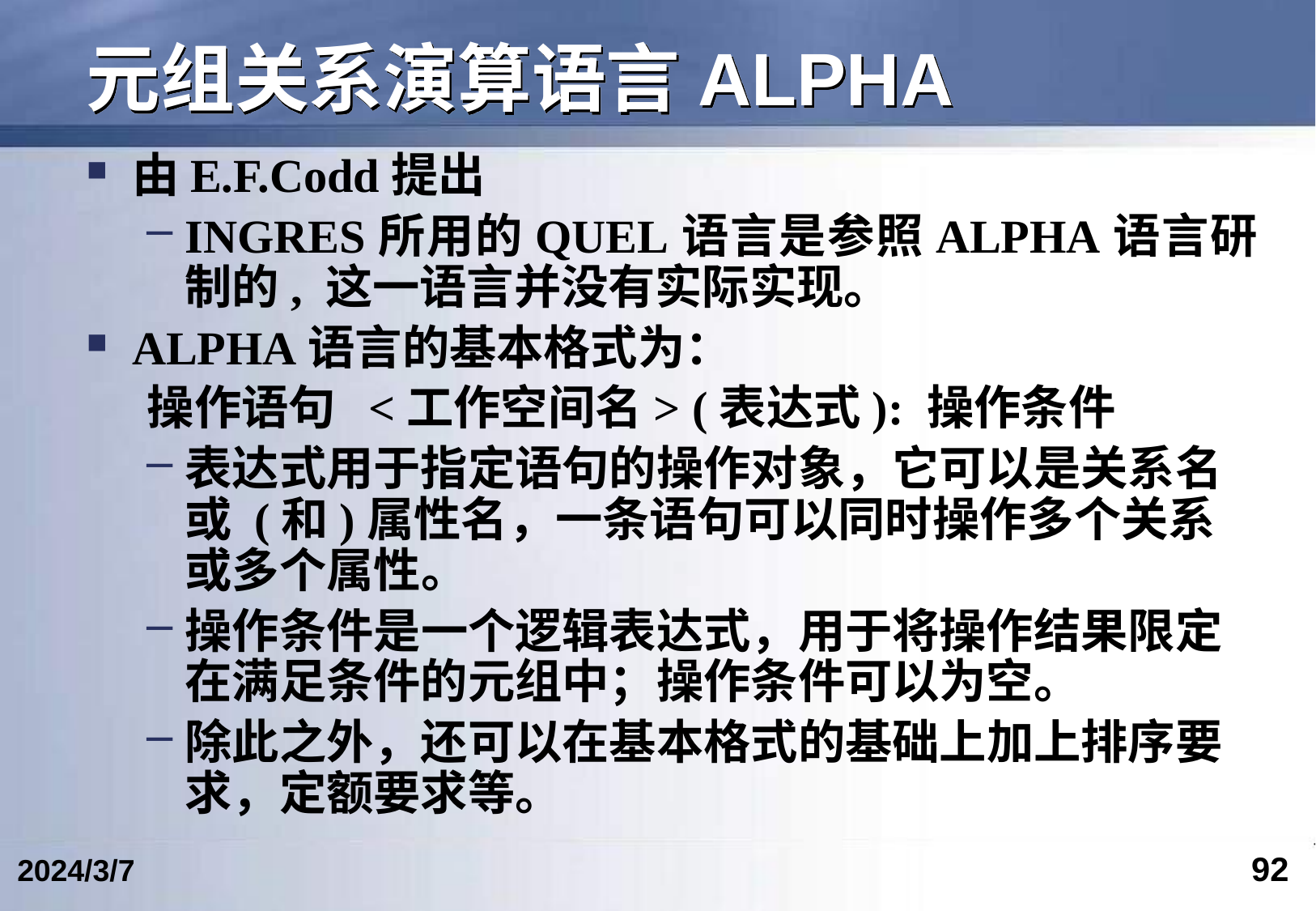

# 元组关系演算语言ALPHA
由E.F.Codd提出
INGRES所用的QUEL语言是参照ALPHA语言研制的, 这一语言并没有实际实现。
ALPHA语言的基本格式为：
操作语句  <工作空间名> (表达式): 操作条件
表达式用于指定语句的操作对象，它可以是关系名或 (和)属性名，一条语句可以同时操作多个关系或多个属性。
操作条件是一个逻辑表达式，用于将操作结果限定在满足条件的元组中；操作条件可以为空。
除此之外，还可以在基本格式的基础上加上排序要求，定额要求等。
92
2024/3/7